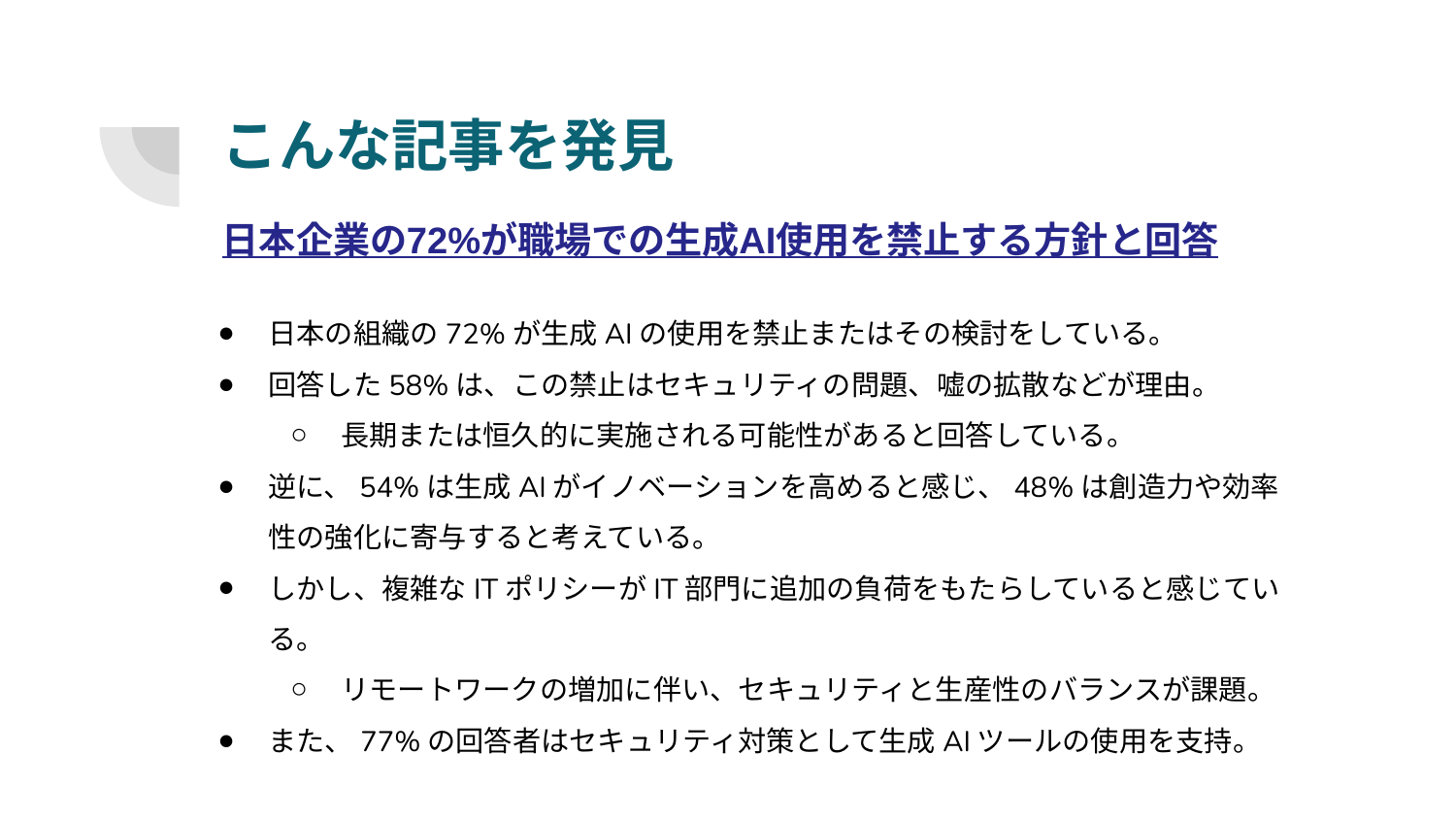

# こんな記事を発見
日本企業の72%が職場での生成AI使用を禁止する方針と回答
日本の組織の72%が生成AIの使用を禁止またはその検討をしている。
回答した58%は、この禁止はセキュリティの問題、嘘の拡散などが理由。
長期または恒久的に実施される可能性があると回答している。
逆に、54%は生成AIがイノベーションを高めると感じ、48%は創造力や効率性の強化に寄与すると考えている。
しかし、複雑なITポリシーがIT部門に追加の負荷をもたらしていると感じている。
リモートワークの増加に伴い、セキュリティと生産性のバランスが課題。
また、77%の回答者はセキュリティ対策として生成AIツールの使用を支持。